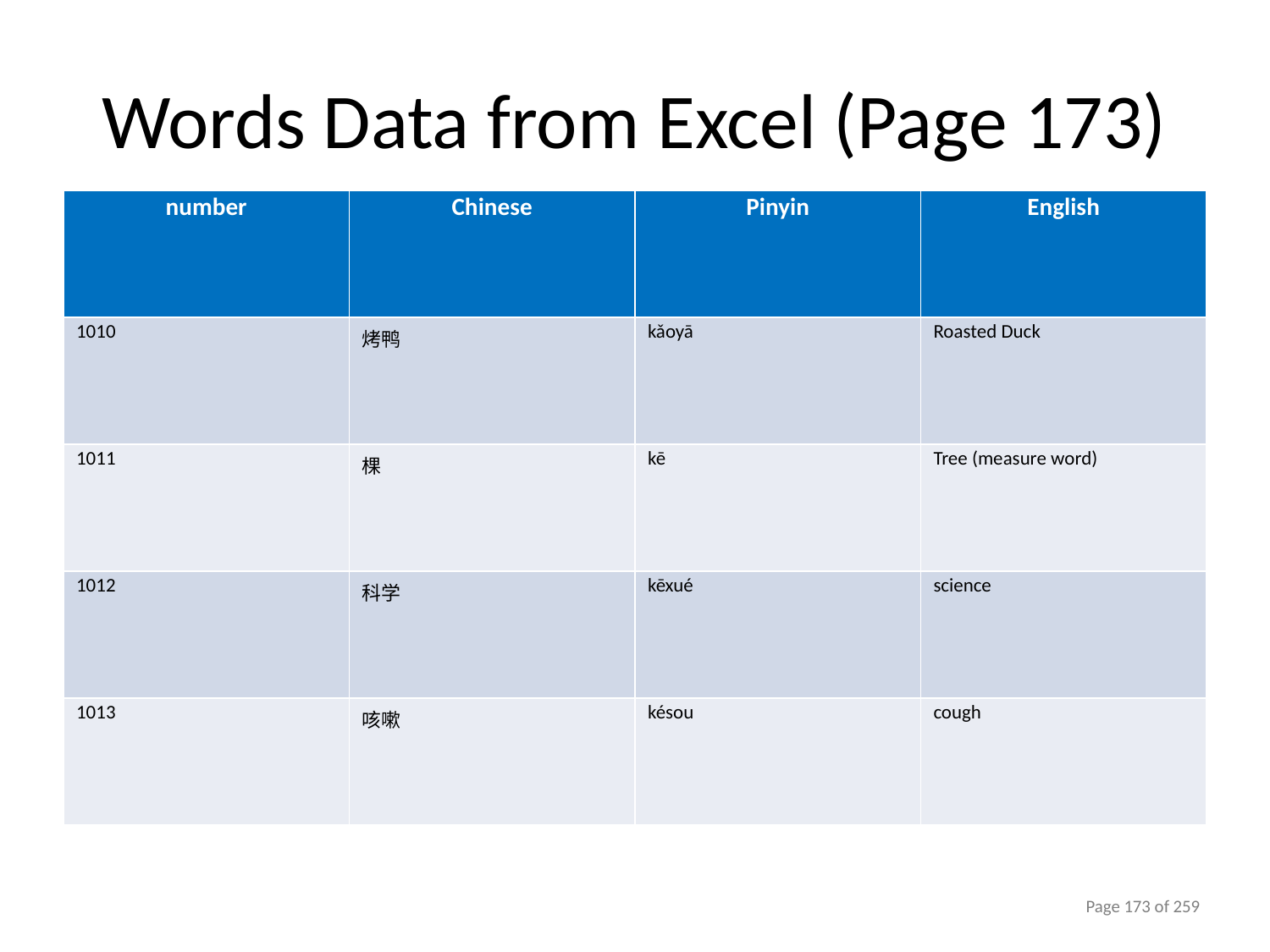

# Words Data from Excel (Page 173)
| number | Chinese | Pinyin | English |
| --- | --- | --- | --- |
| 1010 | 烤鸭 | kǎoyā | Roasted Duck |
| 1011 | 棵 | kē | Tree (measure word) |
| 1012 | 科学 | kēxué | science |
| 1013 | 咳嗽 | késou | cough |

Page 173 of 259